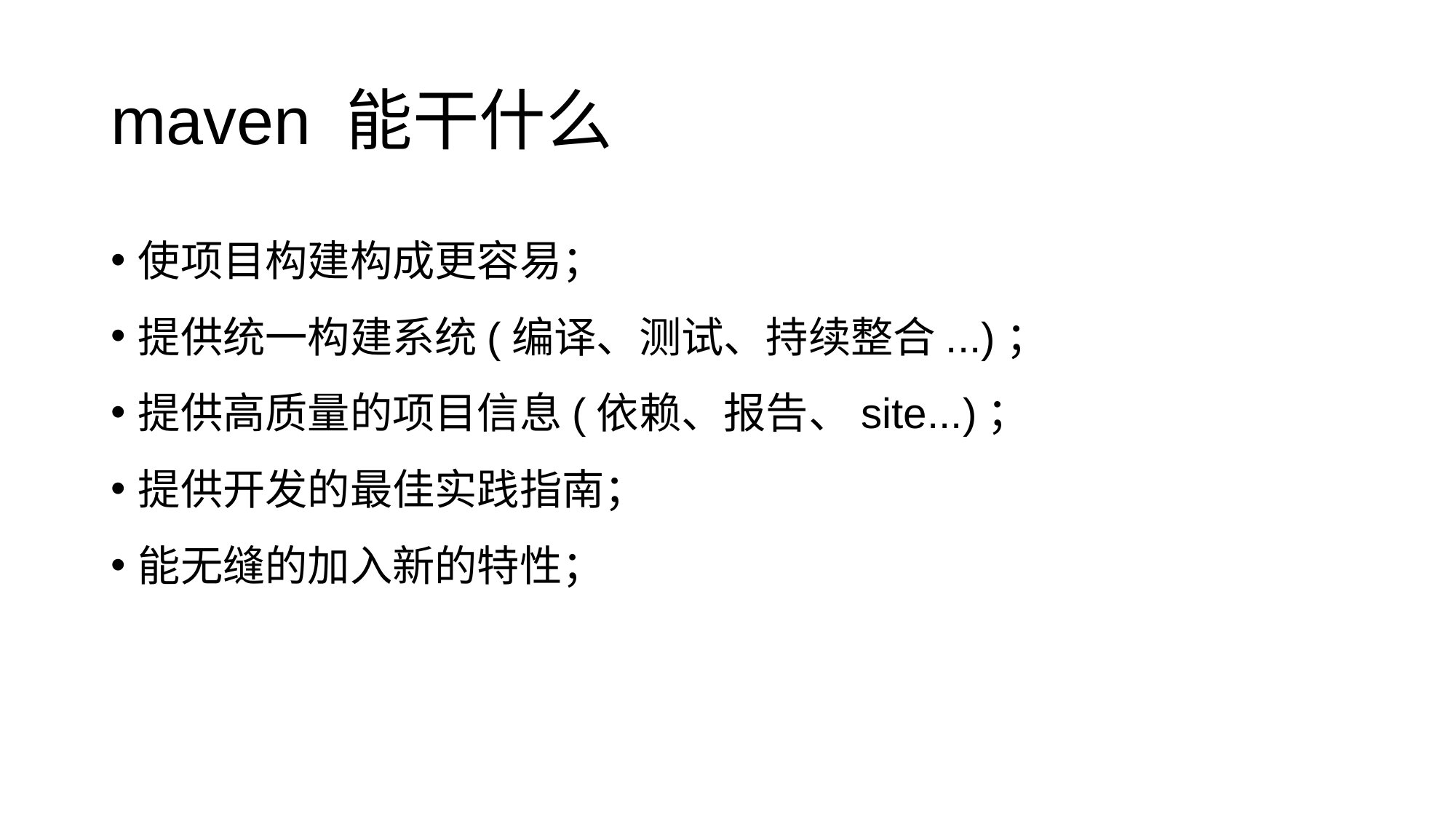

# maven 能干什么
使项目构建构成更容易；
提供统一构建系统(编译、测试、持续整合...)；
提供高质量的项目信息(依赖、报告、site...)；
提供开发的最佳实践指南；
能无缝的加入新的特性；